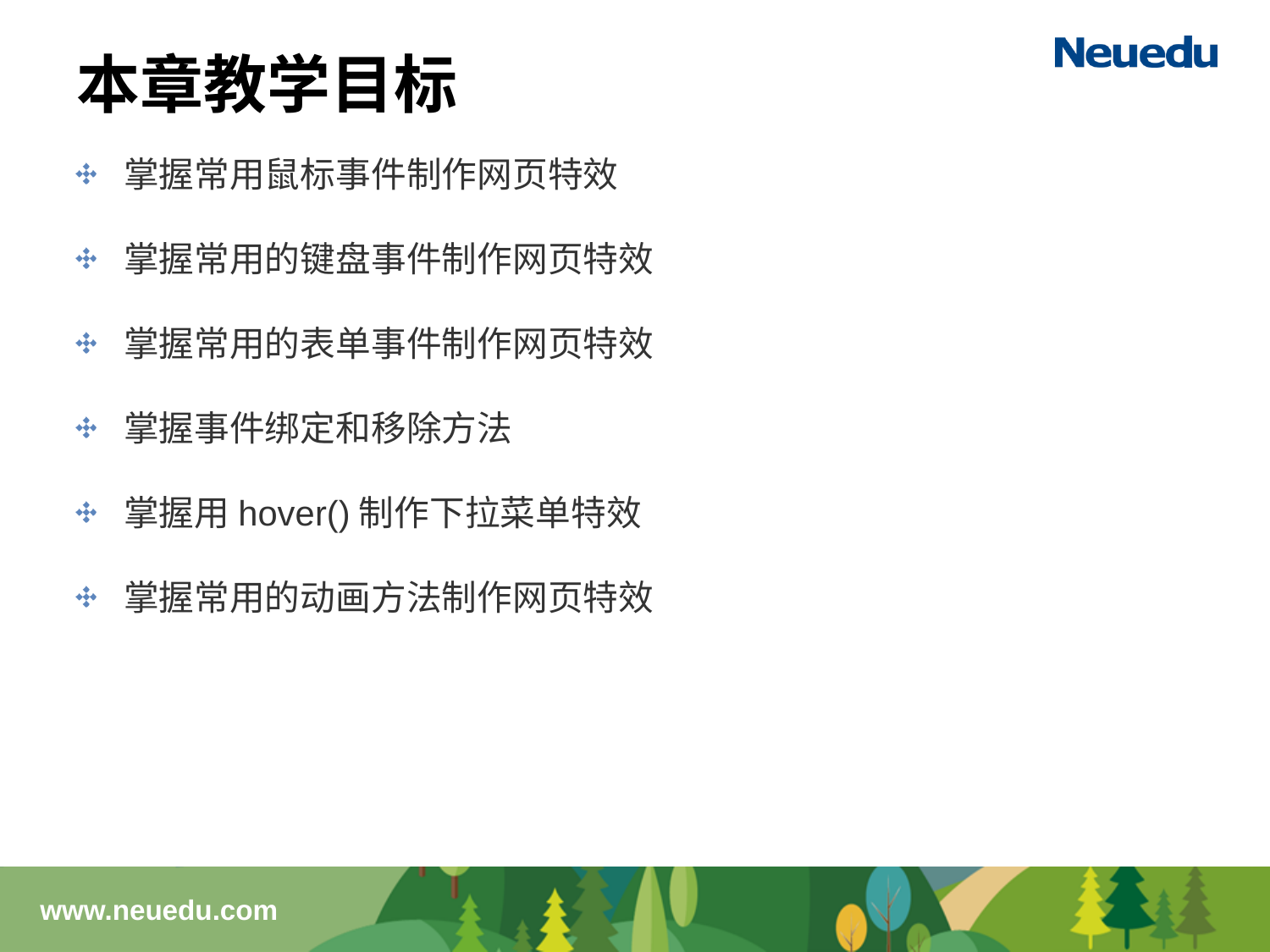

# 本章教学目标
掌握常用鼠标事件制作网页特效

掌握常用的键盘事件制作网页特效

掌握常用的表单事件制作网页特效

掌握事件绑定和移除方法

掌握用hover()制作下拉菜单特效

掌握常用的动画方法制作网页特效